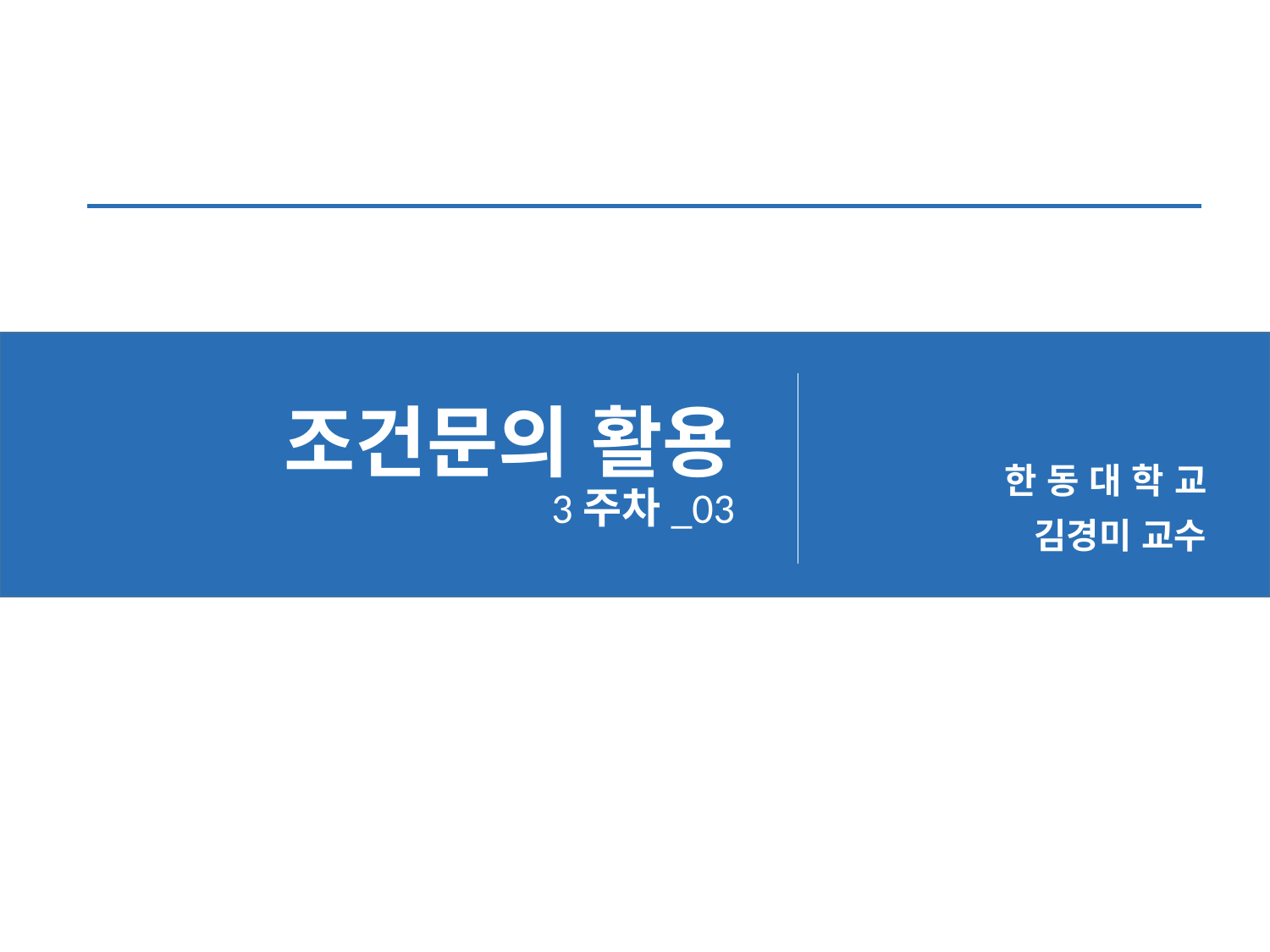

# 조건문의 활용 3주차_03
한 동 대 학 교
 김경미 교수